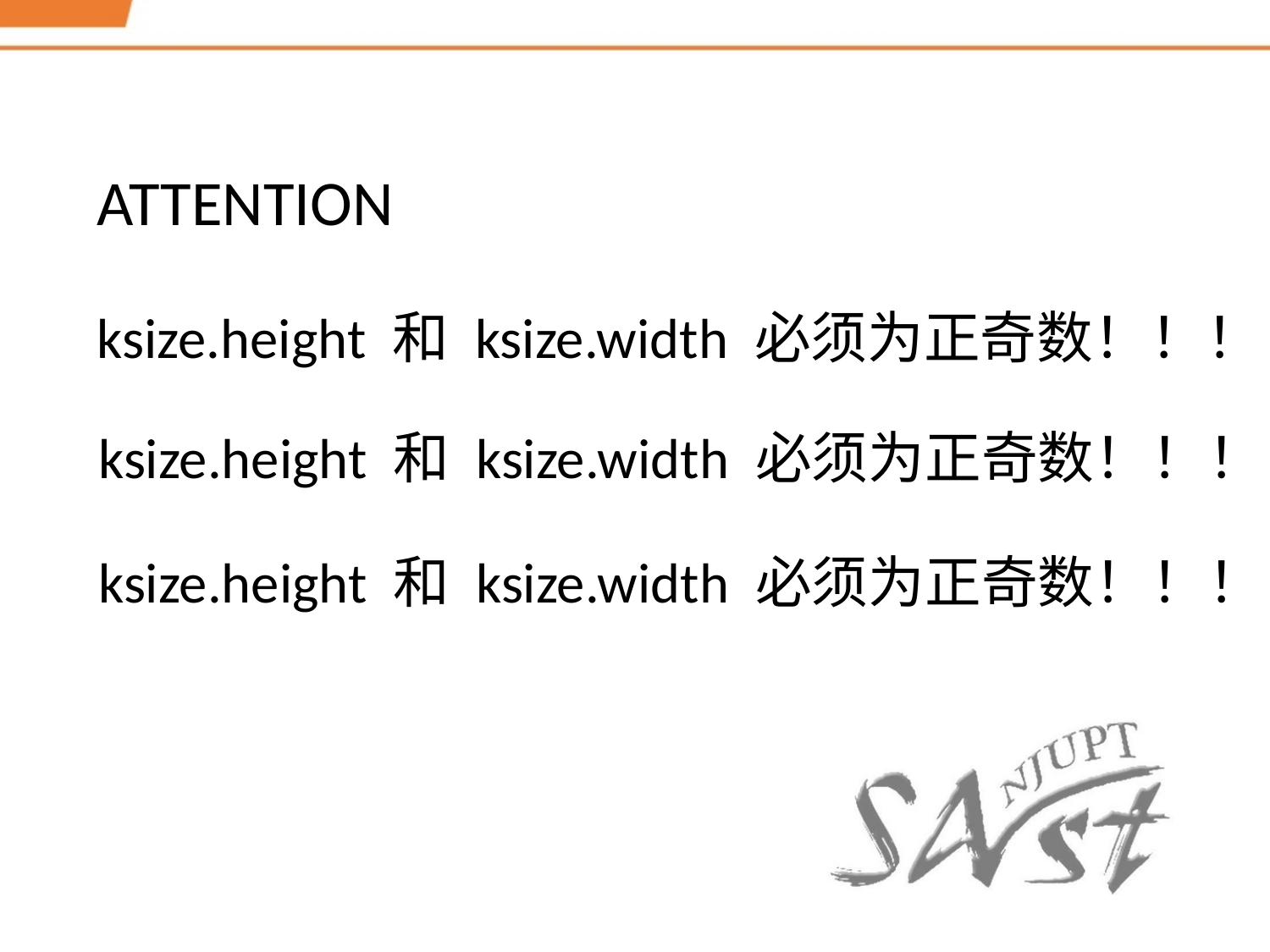

ATTENTION
ksize.height 和 ksize.width 必须为正奇数！！！
ksize.height 和 ksize.width 必须为正奇数！！！
ksize.height 和 ksize.width 必须为正奇数！！！